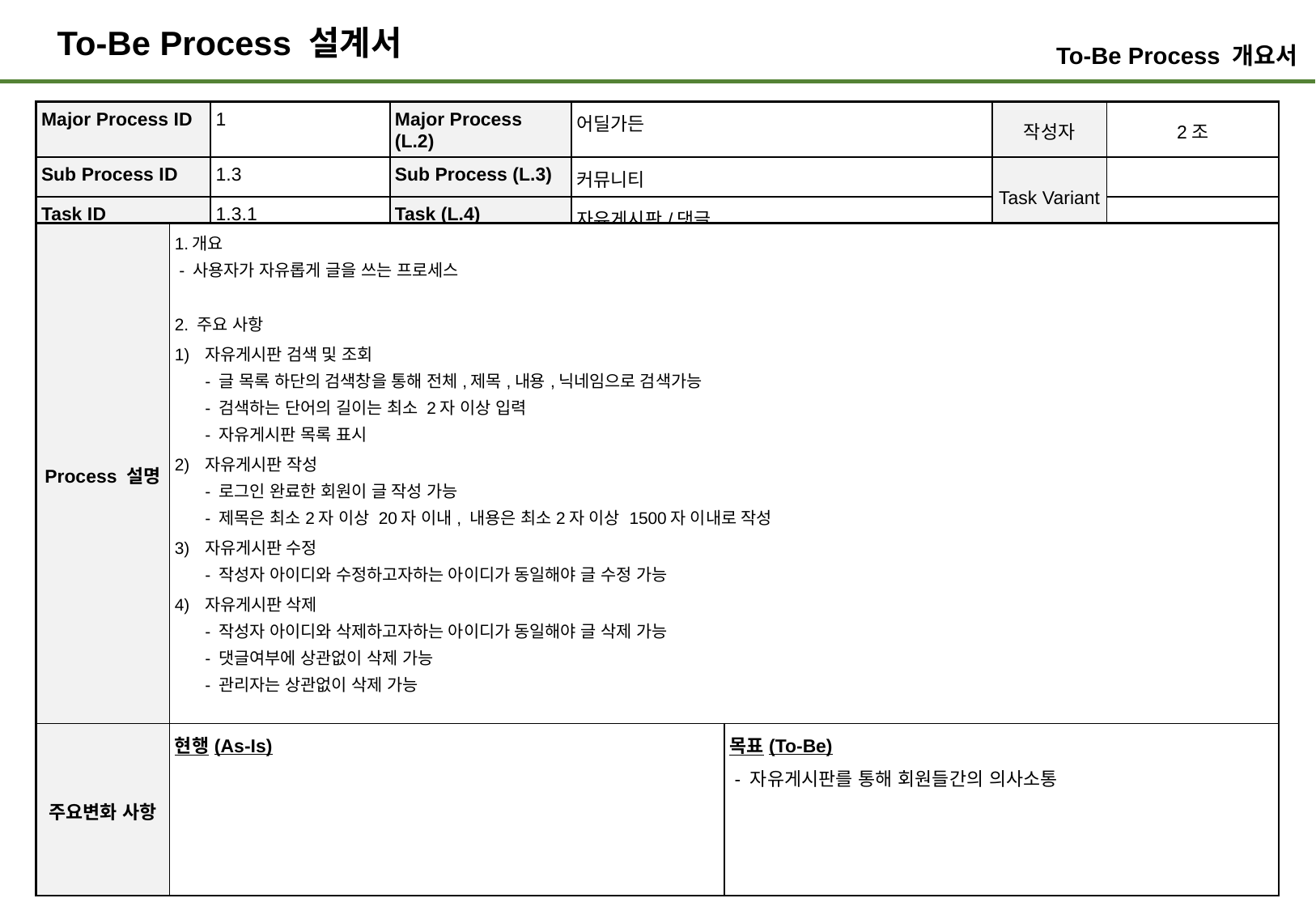

To-Be Process 개요서
| Major Process ID | 1 | Major Process (L.2) | 어딜가든 | 작성자 | 2조 |
| --- | --- | --- | --- | --- | --- |
| Sub Process ID | 1.3 | Sub Process (L.3) | 커뮤니티 | Task Variant |  |
| Task ID | 1.3.1 | Task (L.4) | 자유게시판/댓글 |  |  |
| Process 설명 | 1.개요 - 사용자가 자유롭게 글을 쓰는 프로세스 2. 주요 사항 자유게시판 검색 및 조회 - 글 목록 하단의 검색창을 통해 전체,제목,내용,닉네임으로 검색가능 - 검색하는 단어의 길이는 최소 2자 이상 입력 - 자유게시판 목록 표시 자유게시판 작성 - 로그인 완료한 회원이 글 작성 가능 - 제목은 최소2자 이상 20자 이내, 내용은 최소2자 이상 1500자 이내로 작성 자유게시판 수정 - 작성자 아이디와 수정하고자하는 아이디가 동일해야 글 수정 가능 자유게시판 삭제 - 작성자 아이디와 삭제하고자하는 아이디가 동일해야 글 삭제 가능 - 댓글여부에 상관없이 삭제 가능 - 관리자는 상관없이 삭제 가능 |  |
| --- | --- | --- |
| 주요변화 사항 | 현행(As-Is) | 목표(To-Be) - 자유게시판를 통해 회원들간의 의사소통 |